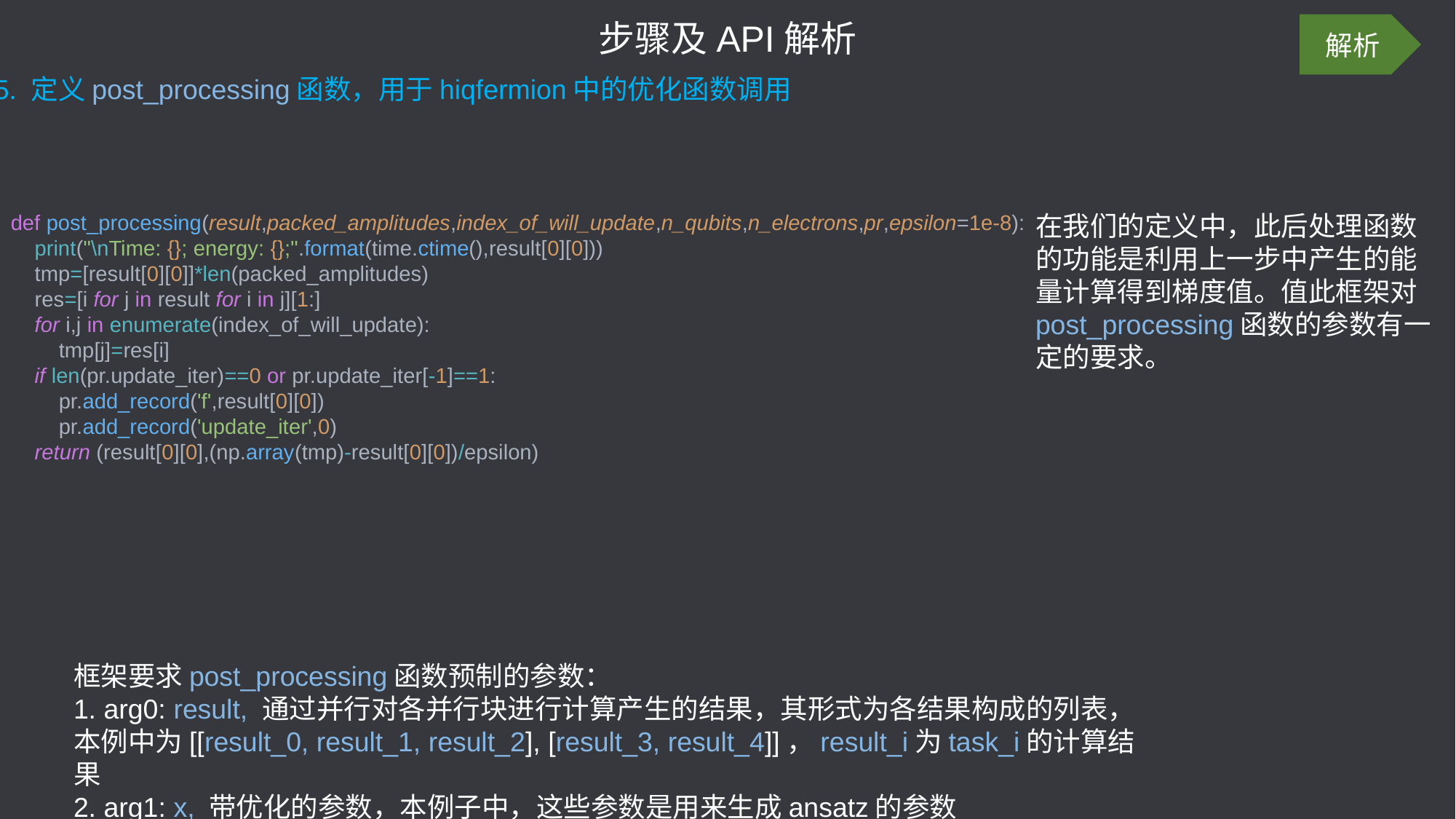

步骤及API解析
解析
5. 定义post_processing函数，用于hiqfermion中的优化函数调用
在我们的定义中，此后处理函数的功能是利用上一步中产生的能量计算得到梯度值。值此框架对post_processing函数的参数有一定的要求。
def post_processing(result,packed_amplitudes,index_of_will_update,n_qubits,n_electrons,pr,epsilon=1e-8):
    print("\nTime: {}; energy: {};".format(time.ctime(),result[0][0]))
    tmp=[result[0][0]]*len(packed_amplitudes)
    res=[i for j in result for i in j][1:]
    for i,j in enumerate(index_of_will_update):
        tmp[j]=res[i]
    if len(pr.update_iter)==0 or pr.update_iter[-1]==1:
        pr.add_record('f',result[0][0])
        pr.add_record('update_iter',0)
    return (result[0][0],(np.array(tmp)-result[0][0])/epsilon)
框架要求post_processing函数预制的参数：
1. arg0: result, 通过并行对各并行块进行计算产生的结果，其形式为各结果构成的列表，本例中为[[result_0, result_1, result_2], [result_3, result_4]]，result_i为task_i的计算结果
2. arg1: x, 带优化的参数，本例子中，这些参数是用来生成ansatz的参数